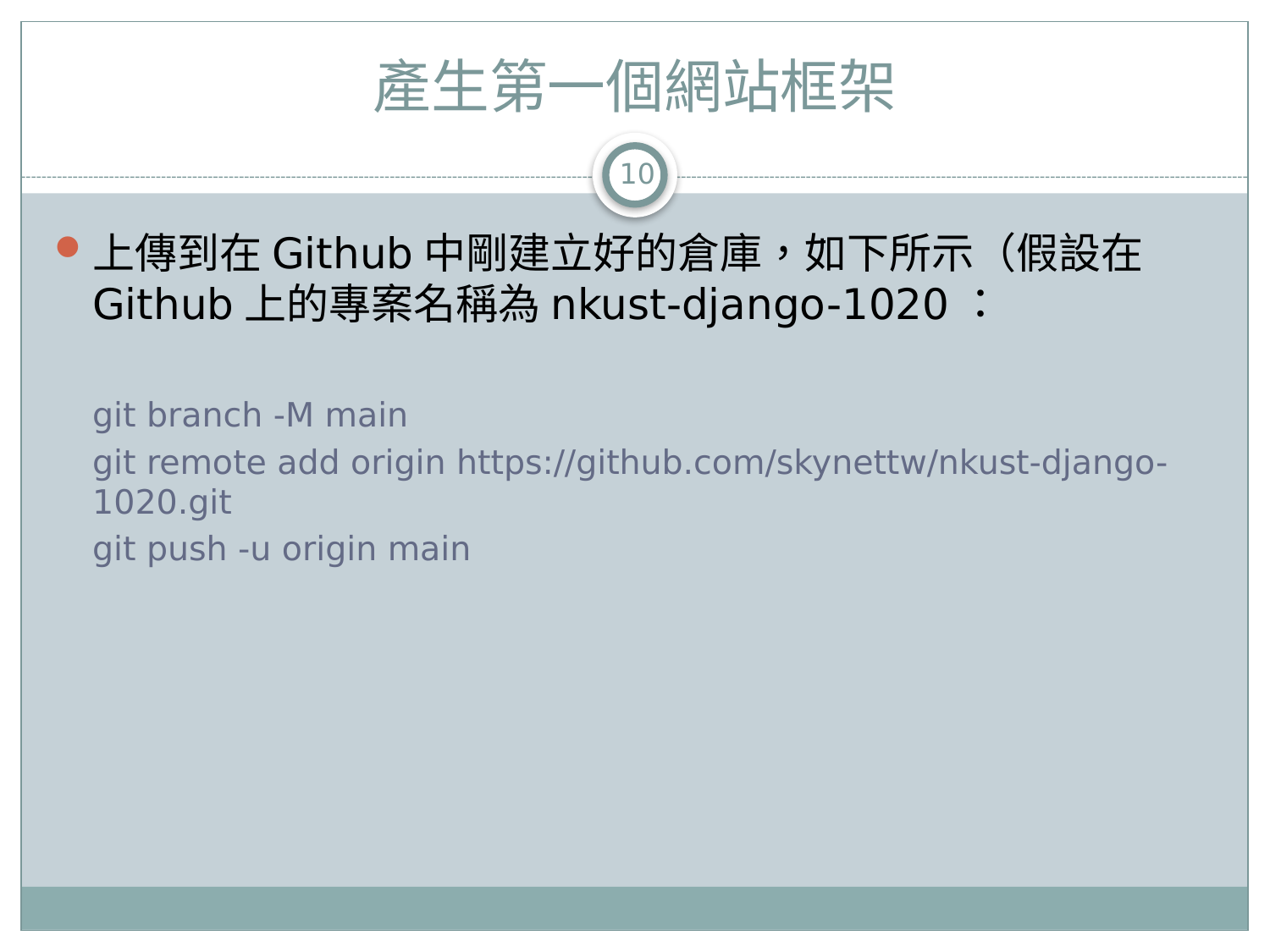

# 產生第一個網站框架
10
上傳到在Github中剛建立好的倉庫，如下所示（假設在Github上的專案名稱為nkust-django-1020：

git branch -M main
git remote add origin https://github.com/skynettw/nkust-django-1020.git
git push -u origin main